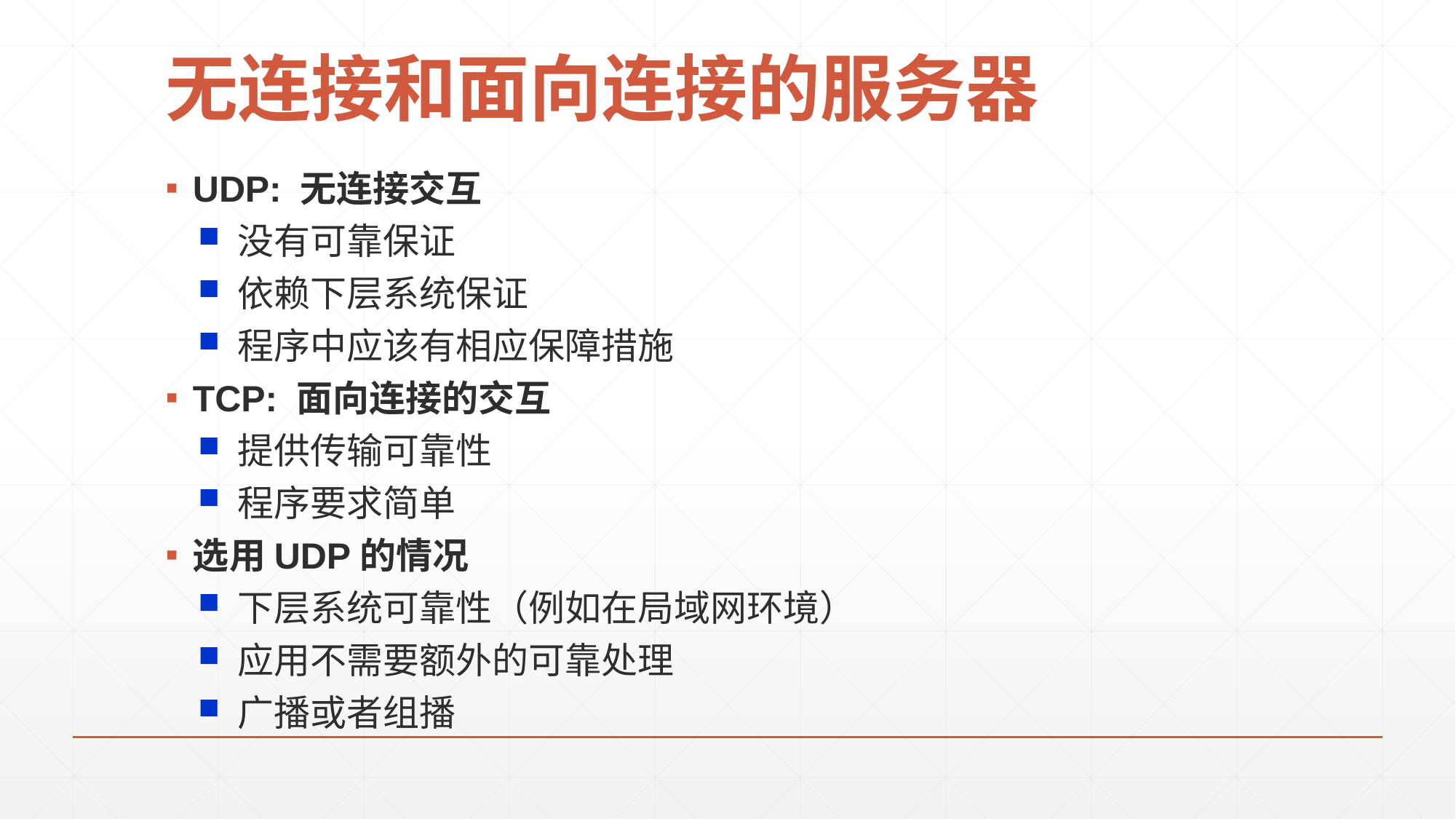

# 无连接和面向连接的服务器
UDP: 无连接交互
 没有可靠保证
 依赖下层系统保证
 程序中应该有相应保障措施
TCP: 面向连接的交互
 提供传输可靠性
 程序要求简单
选用UDP的情况
 下层系统可靠性（例如在局域网环境）
 应用不需要额外的可靠处理
 广播或者组播